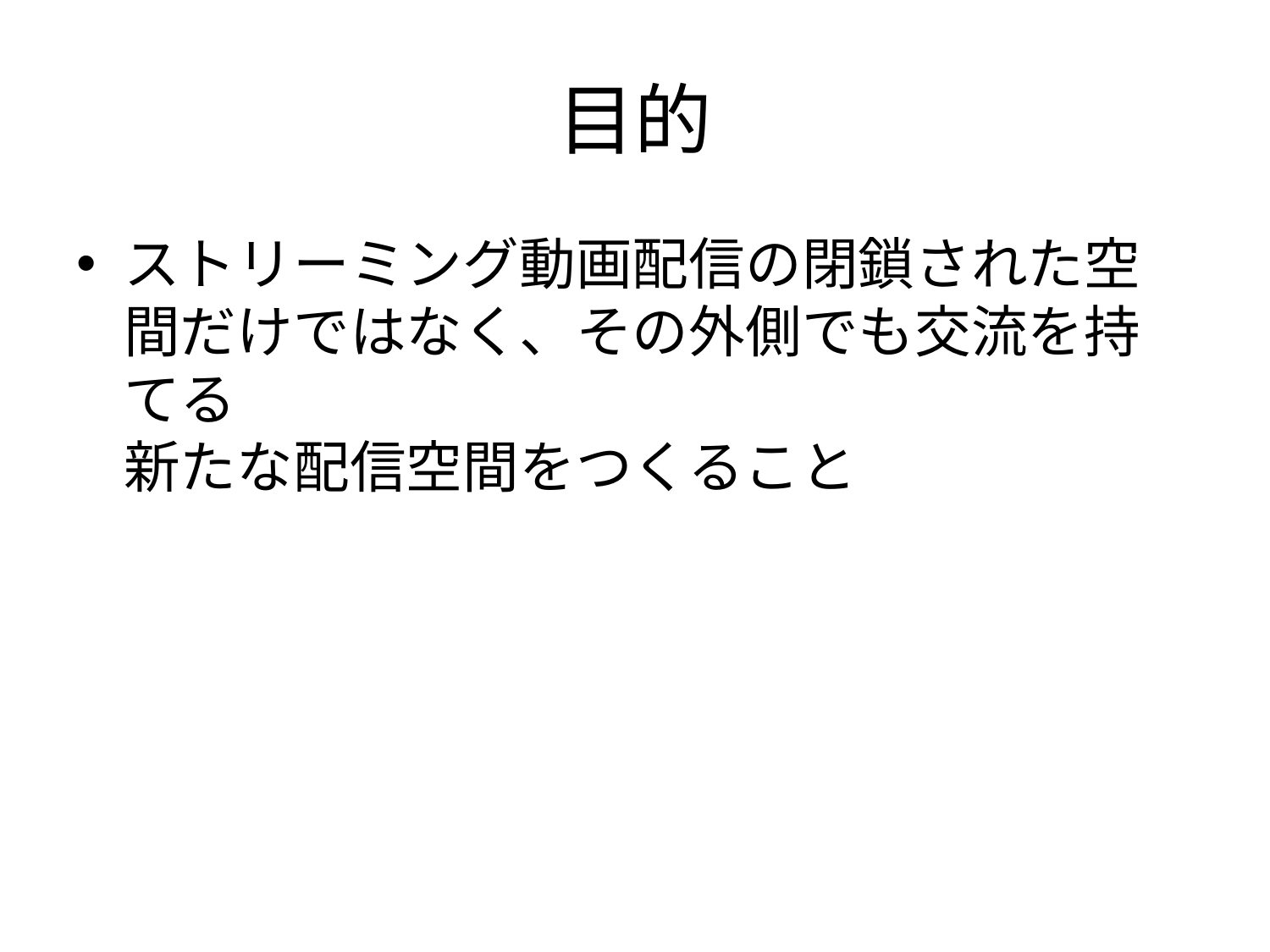

# 目的
ストリーミング動画配信の閉鎖された空間だけではなく、その外側でも交流を持てる
新たな配信空間をつくること